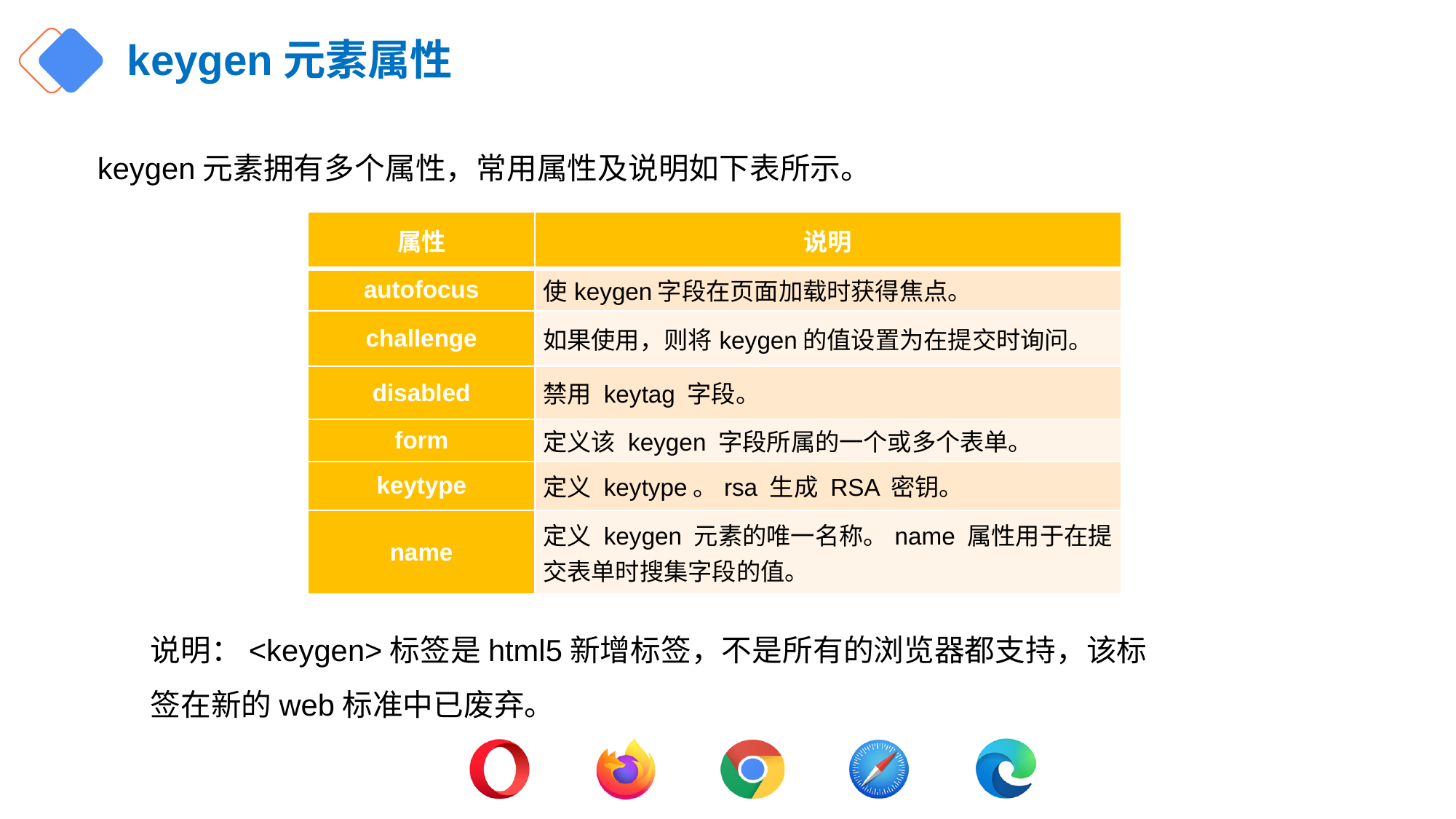

# keygen元素属性
keygen元素拥有多个属性，常用属性及说明如下表所示。

| 属性 | 说明 |
| --- | --- |
| autofocus | 使keygen字段在页面加载时获得焦点。 |
| challenge | 如果使用，则将keygen的值设置为在提交时询问。 |
| disabled | 禁用 keytag 字段。 |
| form | 定义该 keygen 字段所属的一个或多个表单。 |
| keytype | 定义 keytype。rsa 生成 RSA 密钥。 |
| name | 定义 keygen 元素的唯一名称。name 属性用于在提交表单时搜集字段的值。 |
说明：<keygen>标签是html5新增标签，不是所有的浏览器都支持，该标签在新的web标准中已废弃。